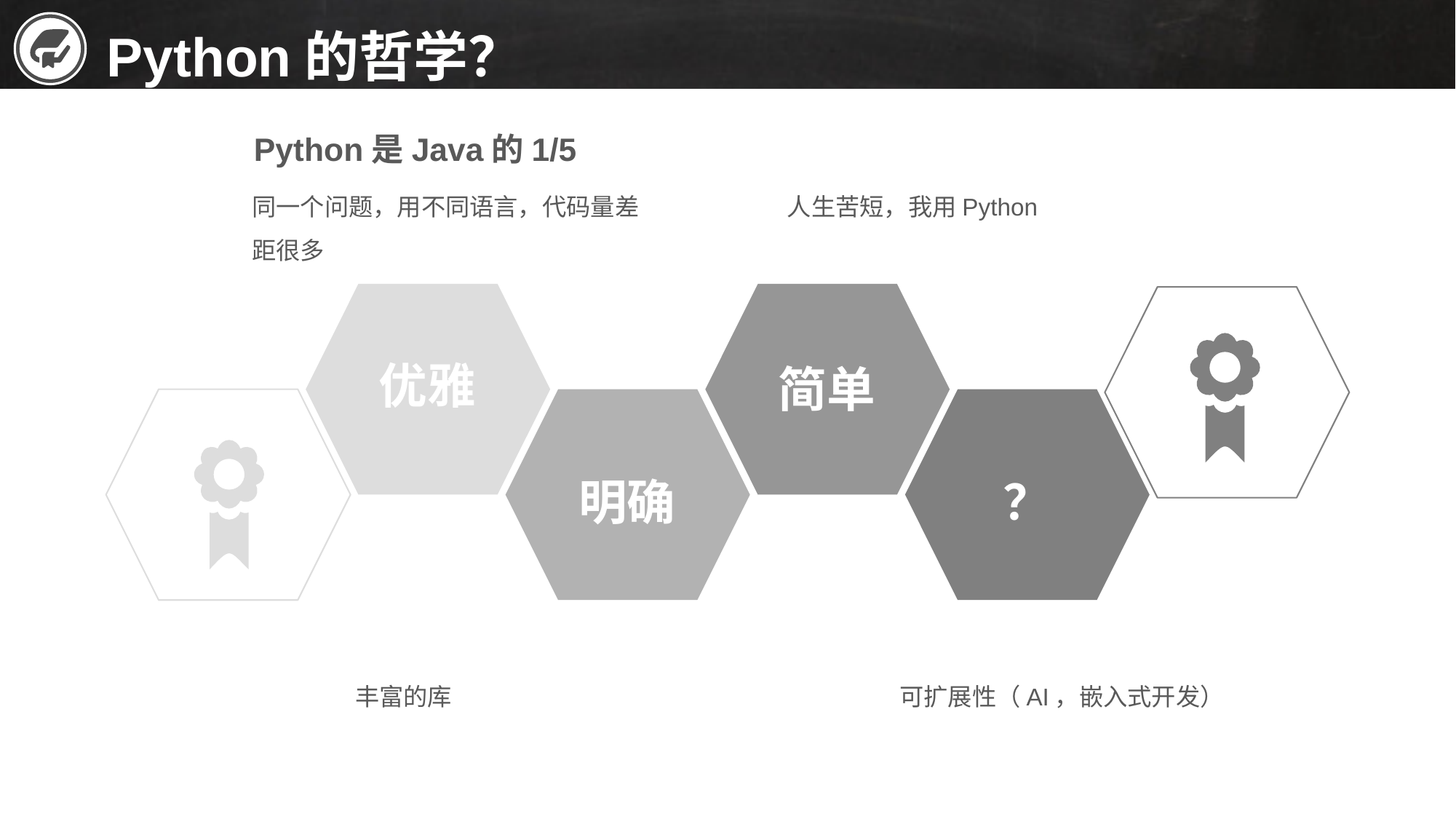

Python的哲学？

Python是Java的1/5
同一个问题，用不同语言，代码量差距很多
人生苦短，我用Python

优雅
简单

明确
？
丰富的库
可扩展性（AI，嵌入式开发）